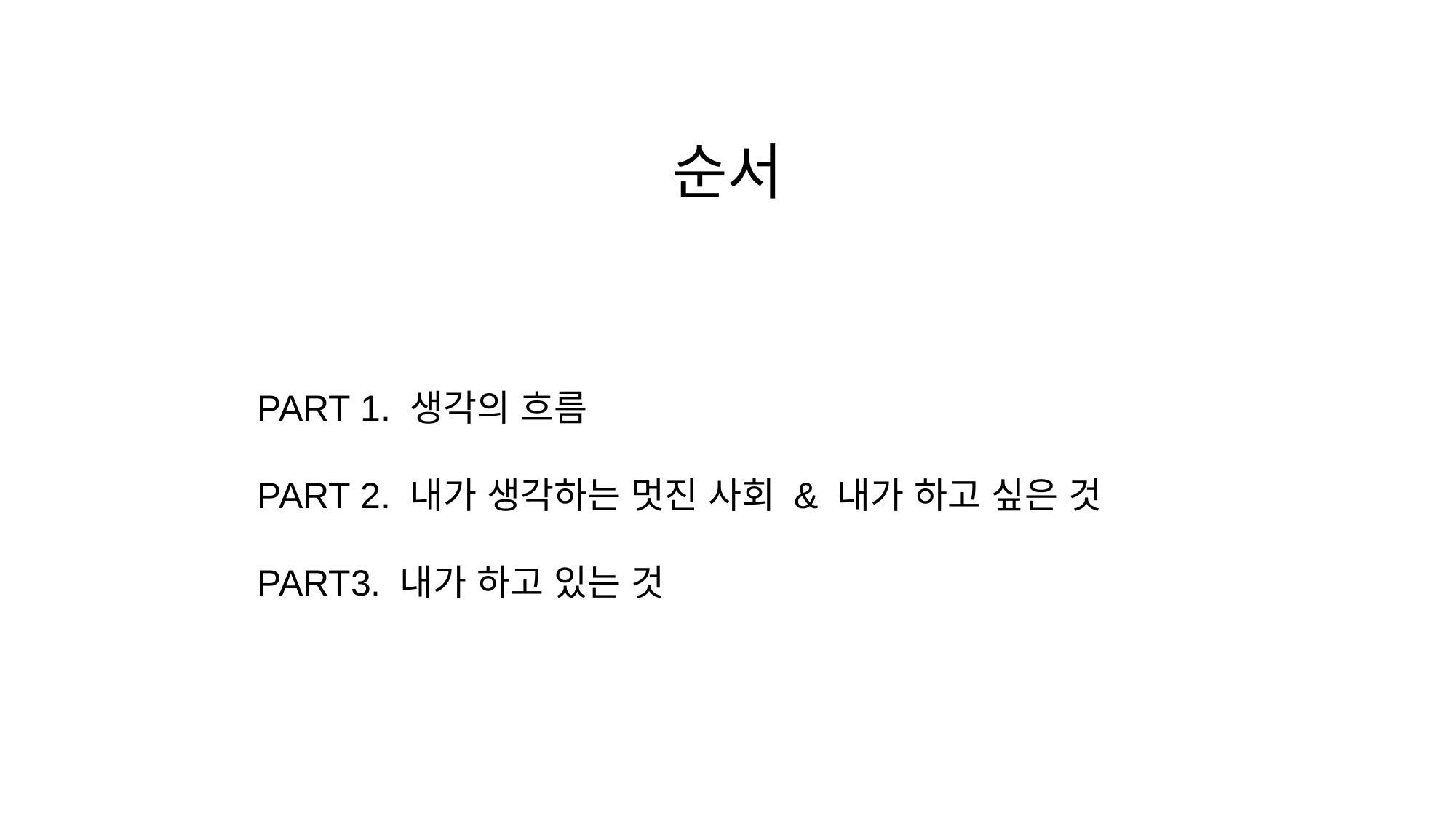

순서

PART 1. 생각의 흐름

PART 2. 내가 생각하는 멋진 사회 & 내가 하고 싶은 것

PART3. 내가 하고 있는 것